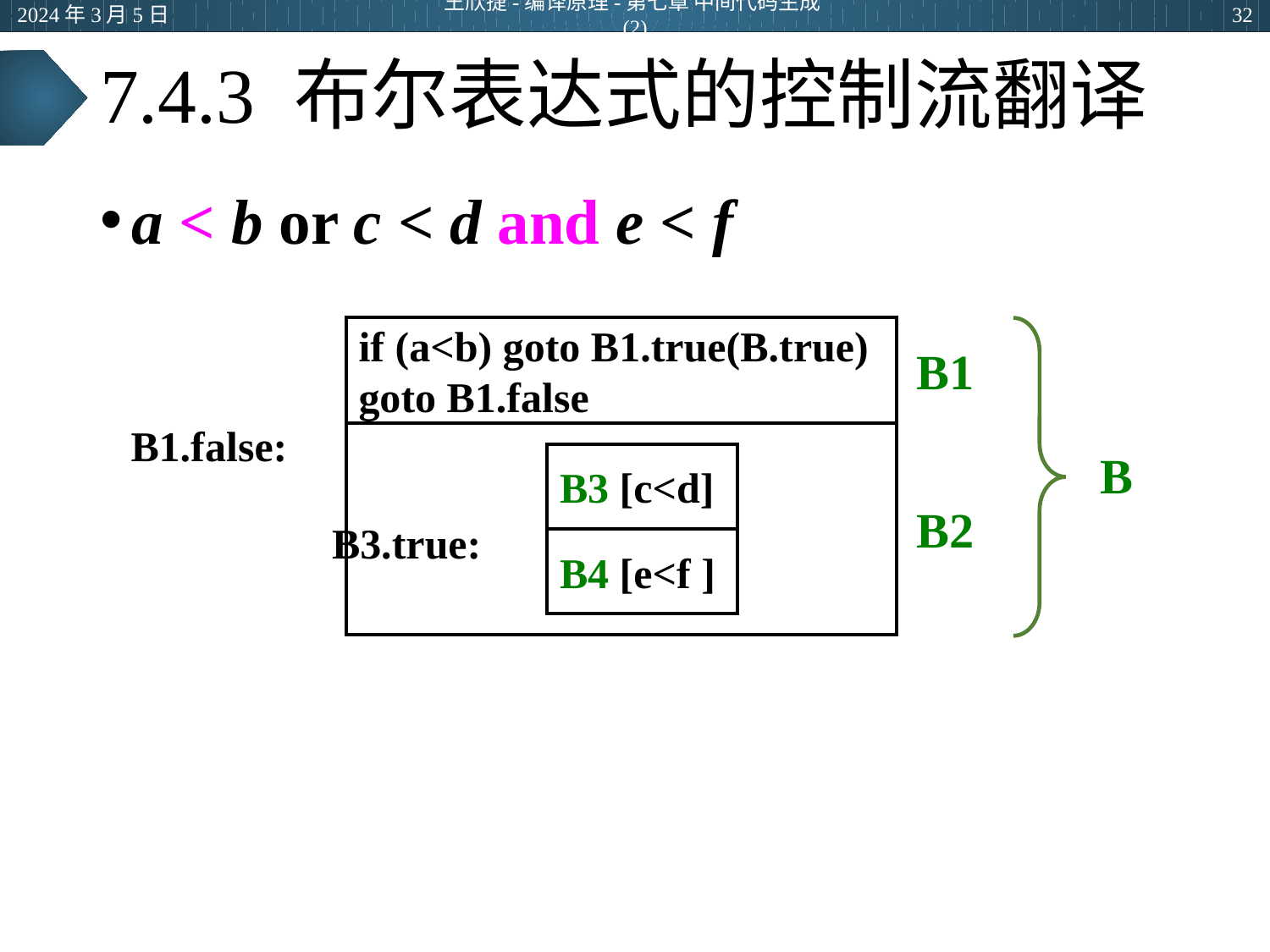

2024年3月5日
王欣捷-编译原理-第七章 中间代码生成(2)
32
# 7.4.3 布尔表达式的控制流翻译
a < b or c < d and e < f

if (a<b) goto B1.true(B.true)
goto B1.false
B1.false:

B3 [c<d]
B3.true:
B4 [e<f ]

B
B1
B2